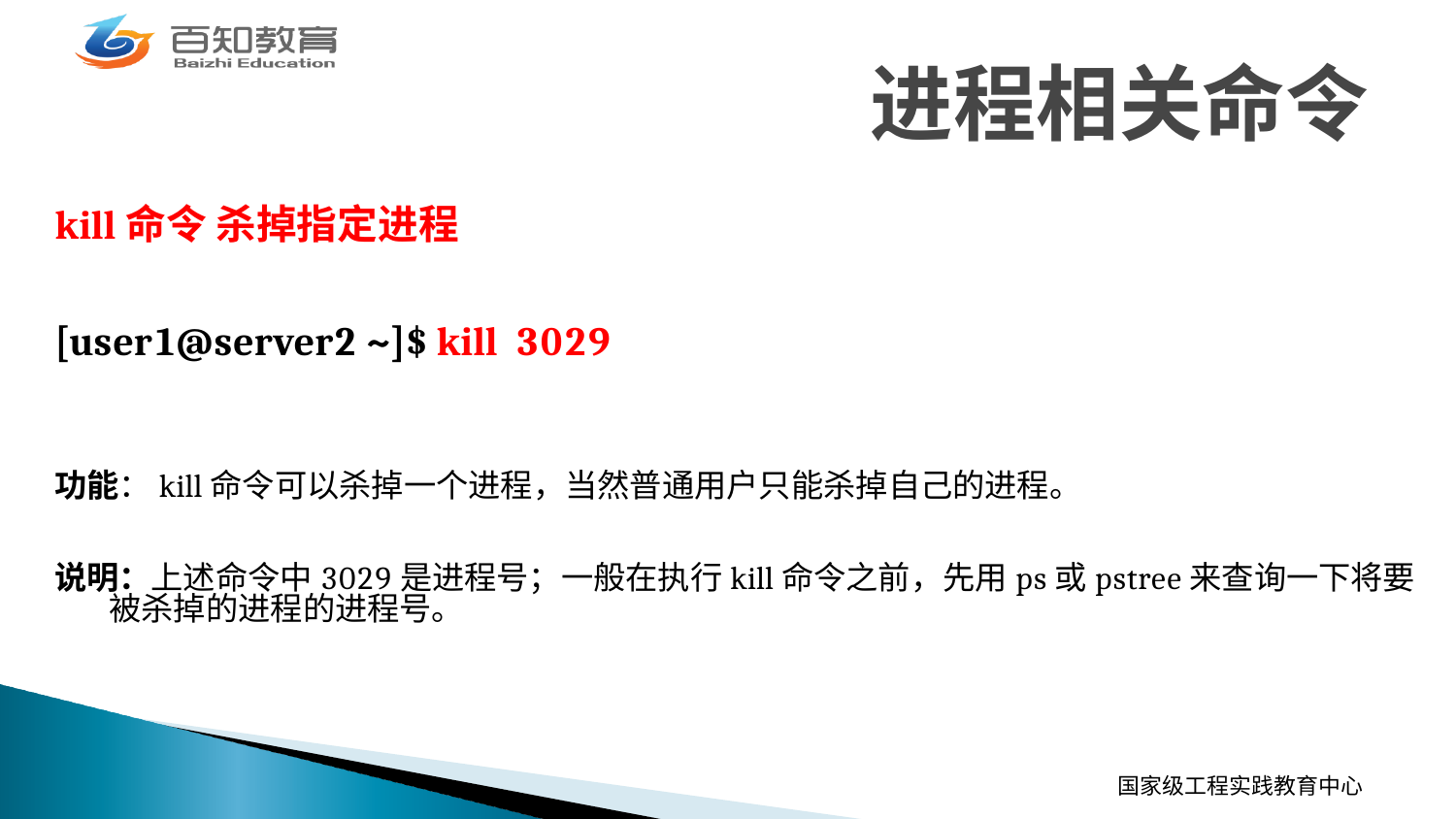

进程相关命令
kill命令 杀掉指定进程

[user1@server2 ~]$ kill  3029

功能：kill命令可以杀掉一个进程，当然普通用户只能杀掉自己的进程。

说明：上述命令中3029是进程号；一般在执行kill命令之前，先用ps或pstree来查询一下将要被杀掉的进程的进程号。

国家级工程实践教育中心